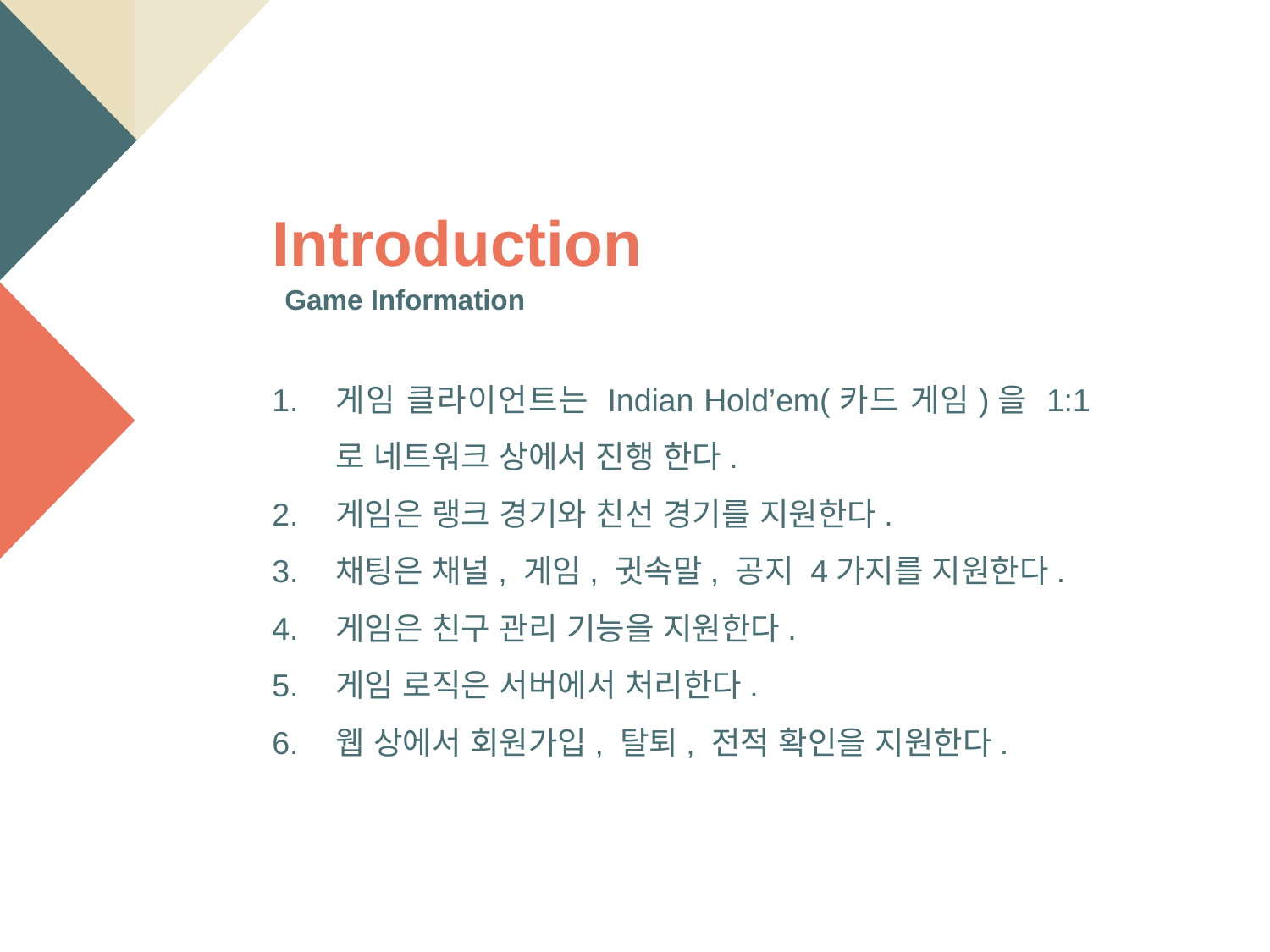

Introduction

Game Information
게임 클라이언트는 Indian Hold’em(카드 게임)을 1:1로 네트워크 상에서 진행 한다.
게임은 랭크 경기와 친선 경기를 지원한다.
채팅은 채널, 게임, 귓속말, 공지 4가지를 지원한다.
게임은 친구 관리 기능을 지원한다.
게임 로직은 서버에서 처리한다.
웹 상에서 회원가입, 탈퇴, 전적 확인을 지원한다.